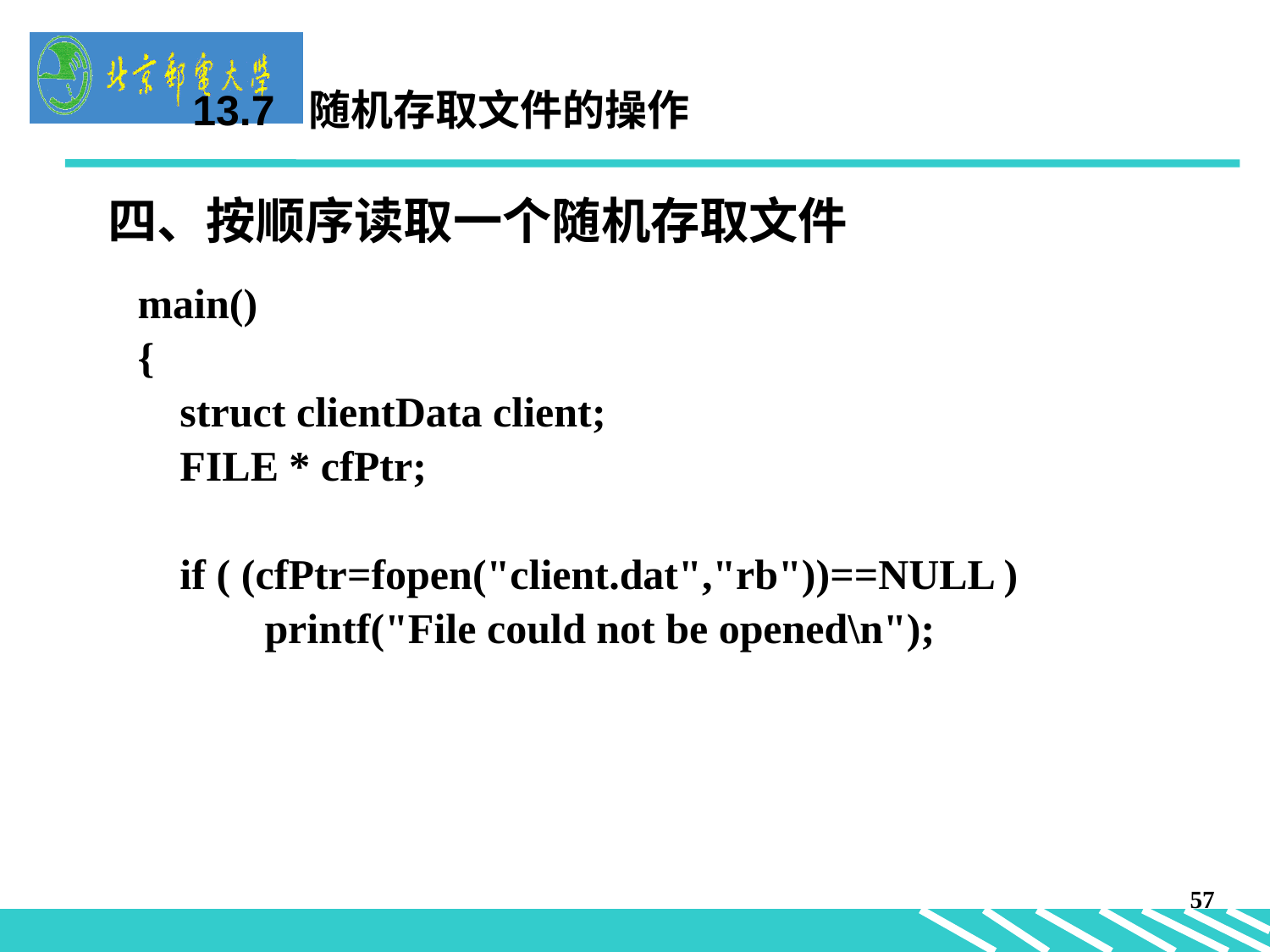

四、按顺序读取一个随机存取文件
13.7  随机存取文件的操作
main()
{
    struct clientData client;
    FILE * cfPtr;

    if ( (cfPtr=fopen("client.dat","rb"))==NULL )
 	printf("File could not be opened\n");

57